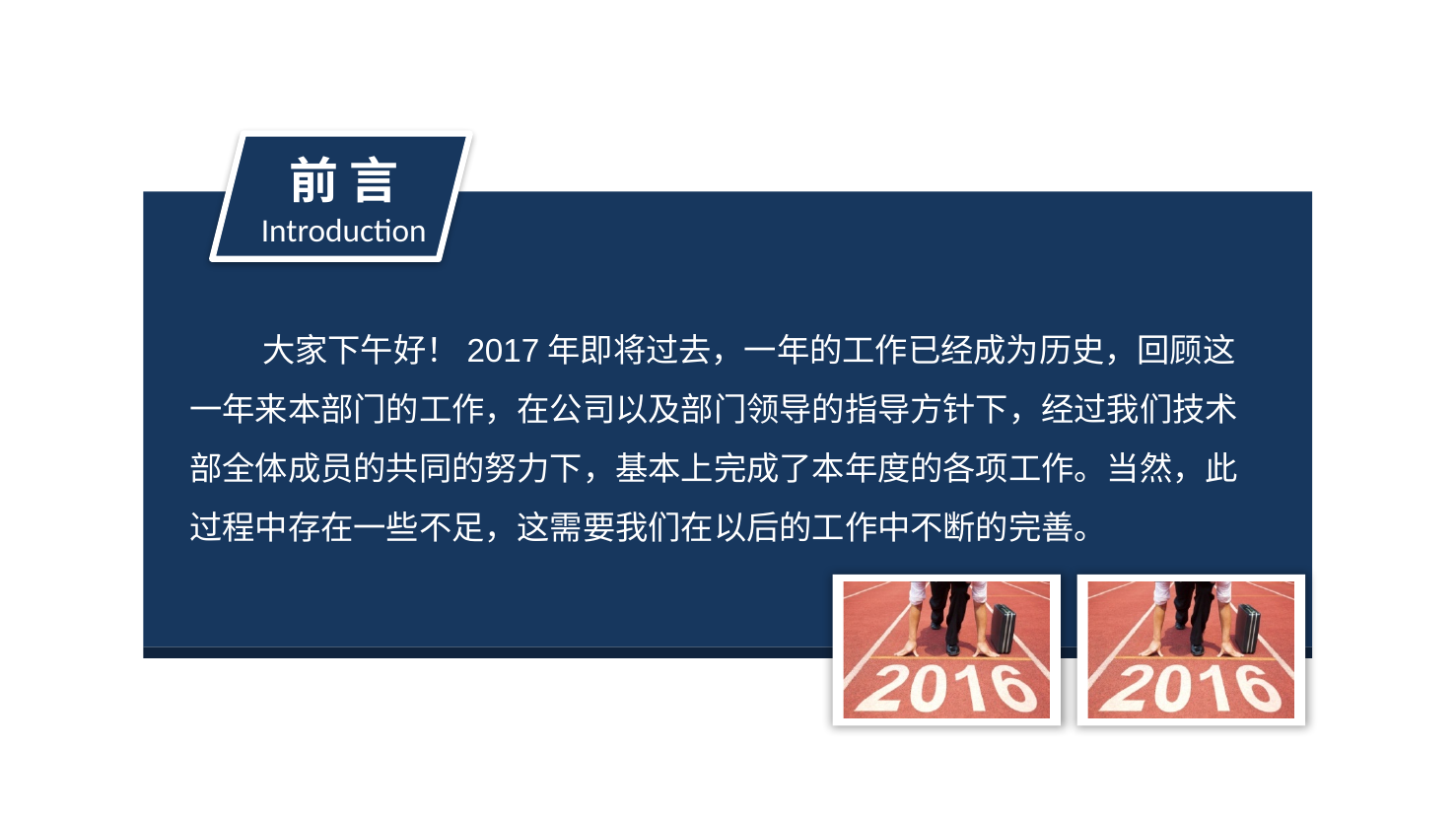

前 言
Introduction

大家下午好！2017年即将过去，一年的工作已经成为历史，回顾这一年来本部门的工作，在公司以及部门领导的指导方针下，经过我们技术部全体成员的共同的努力下，基本上完成了本年度的各项工作。当然，此过程中存在一些不足，这需要我们在以后的工作中不断的完善。